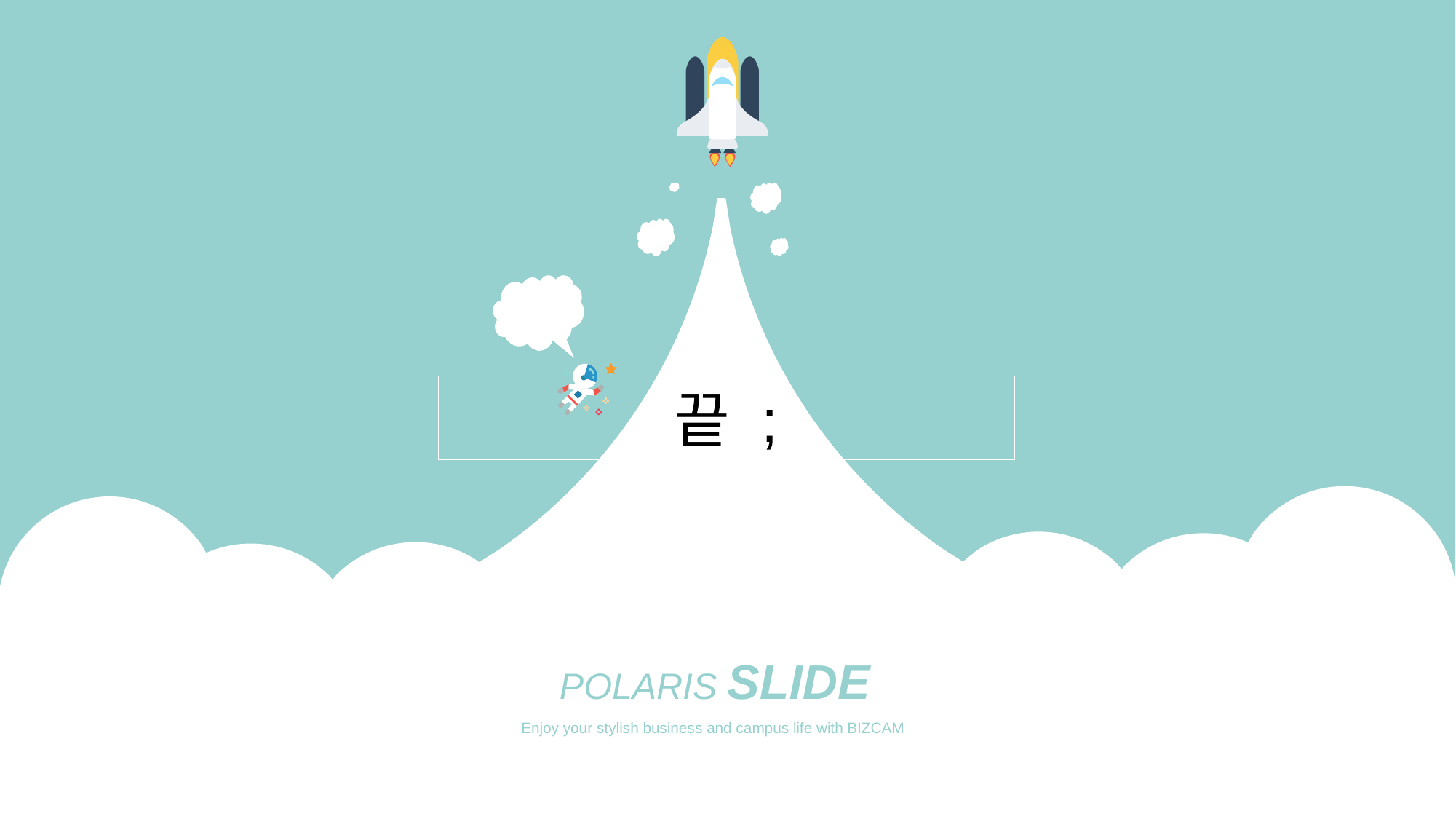

끝 ;
POLARIS SLIDE
Enjoy your stylish business and campus life with BIZCAM